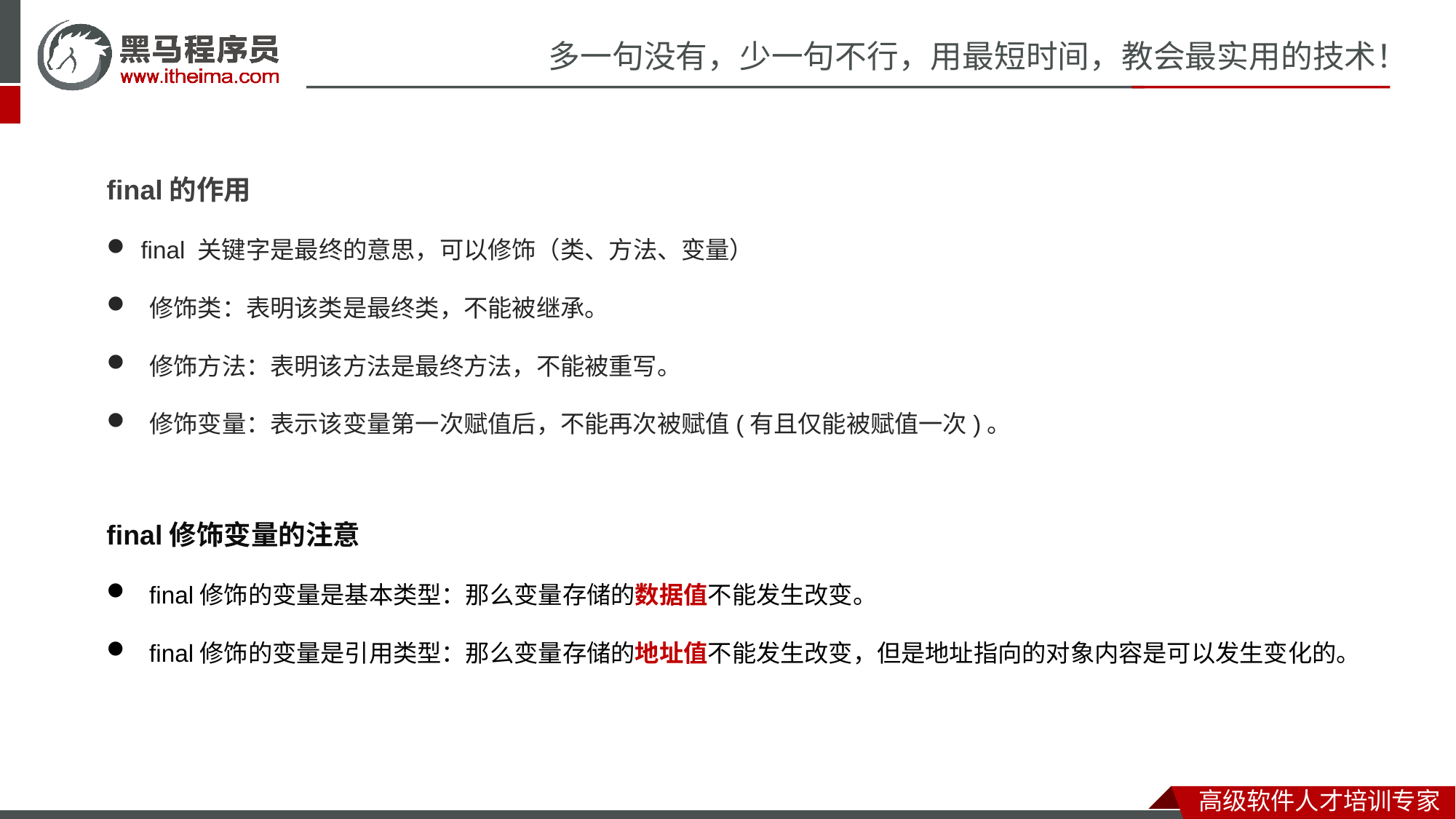

final的作用
final 关键字是最终的意思，可以修饰（类、方法、变量）
修饰类：表明该类是最终类，不能被继承。
修饰方法：表明该方法是最终方法，不能被重写。
修饰变量：表示该变量第一次赋值后，不能再次被赋值(有且仅能被赋值一次)。

final修饰变量的注意
final修饰的变量是基本类型：那么变量存储的数据值不能发生改变。
final修饰的变量是引用类型：那么变量存储的地址值不能发生改变，但是地址指向的对象内容是可以发生变化的。